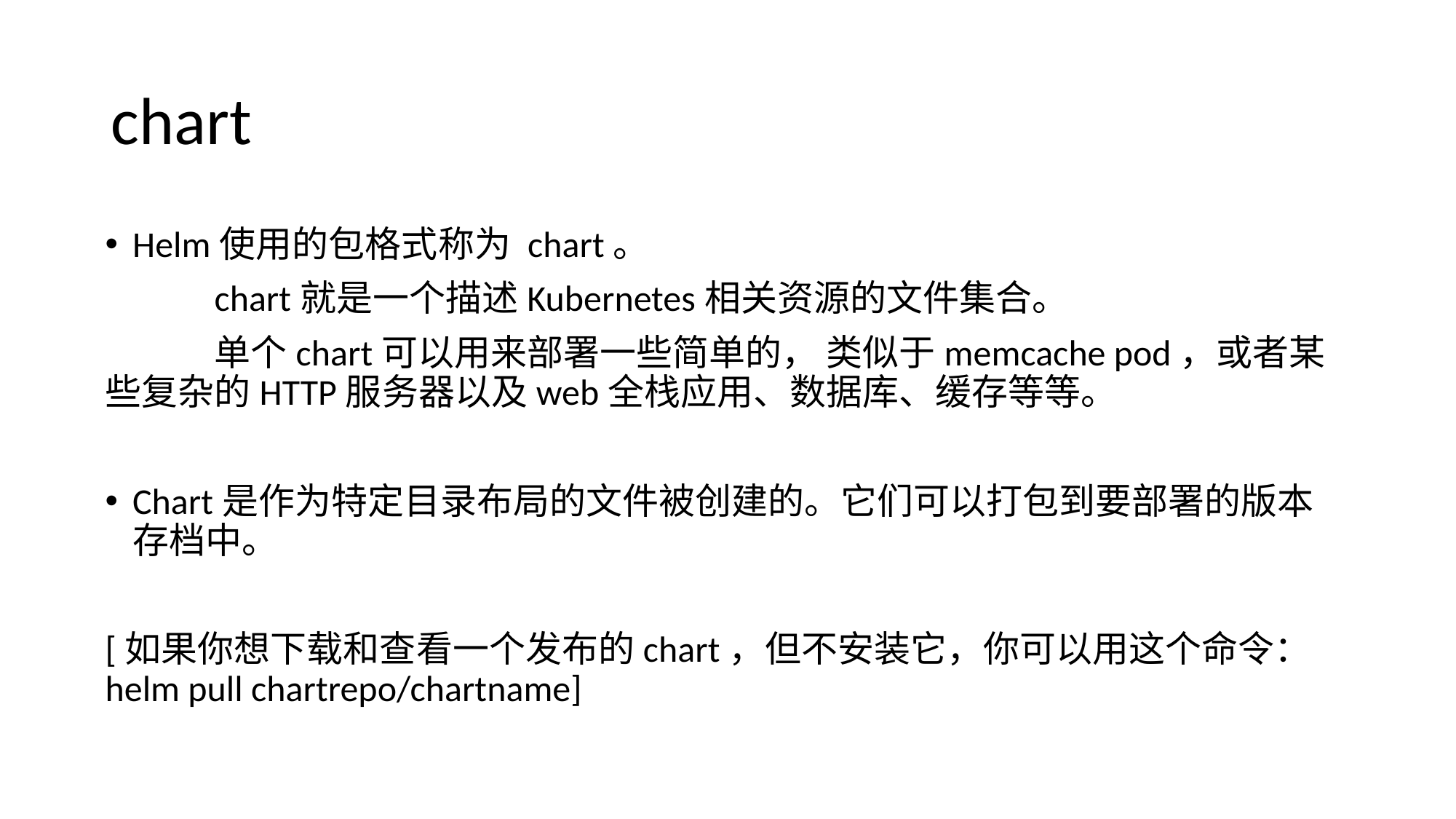

# chart
Helm使用的包格式称为 chart。
	chart就是一个描述Kubernetes相关资源的文件集合。
	单个chart可以用来部署一些简单的， 类似于memcache pod，或者某些复杂的HTTP服务器以及web全栈应用、数据库、缓存等等。

Chart是作为特定目录布局的文件被创建的。它们可以打包到要部署的版本存档中。

[如果你想下载和查看一个发布的chart，但不安装它，你可以用这个命令： helm pull chartrepo/chartname]